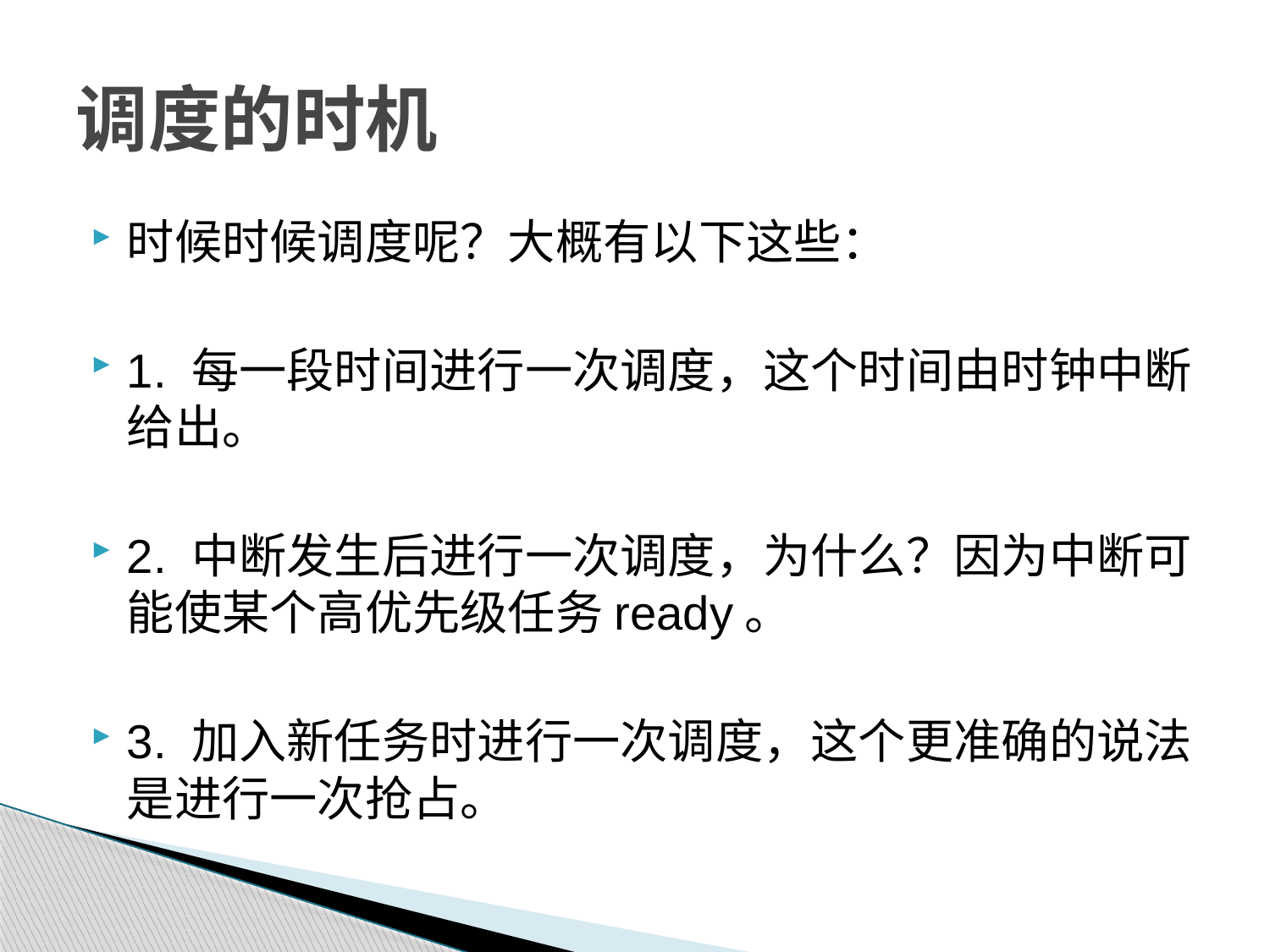

# 调度的时机
时候时候调度呢？大概有以下这些：

1. 每一段时间进行一次调度，这个时间由时钟中断给出。

2. 中断发生后进行一次调度，为什么？因为中断可能使某个高优先级任务ready。

3. 加入新任务时进行一次调度，这个更准确的说法是进行一次抢占。